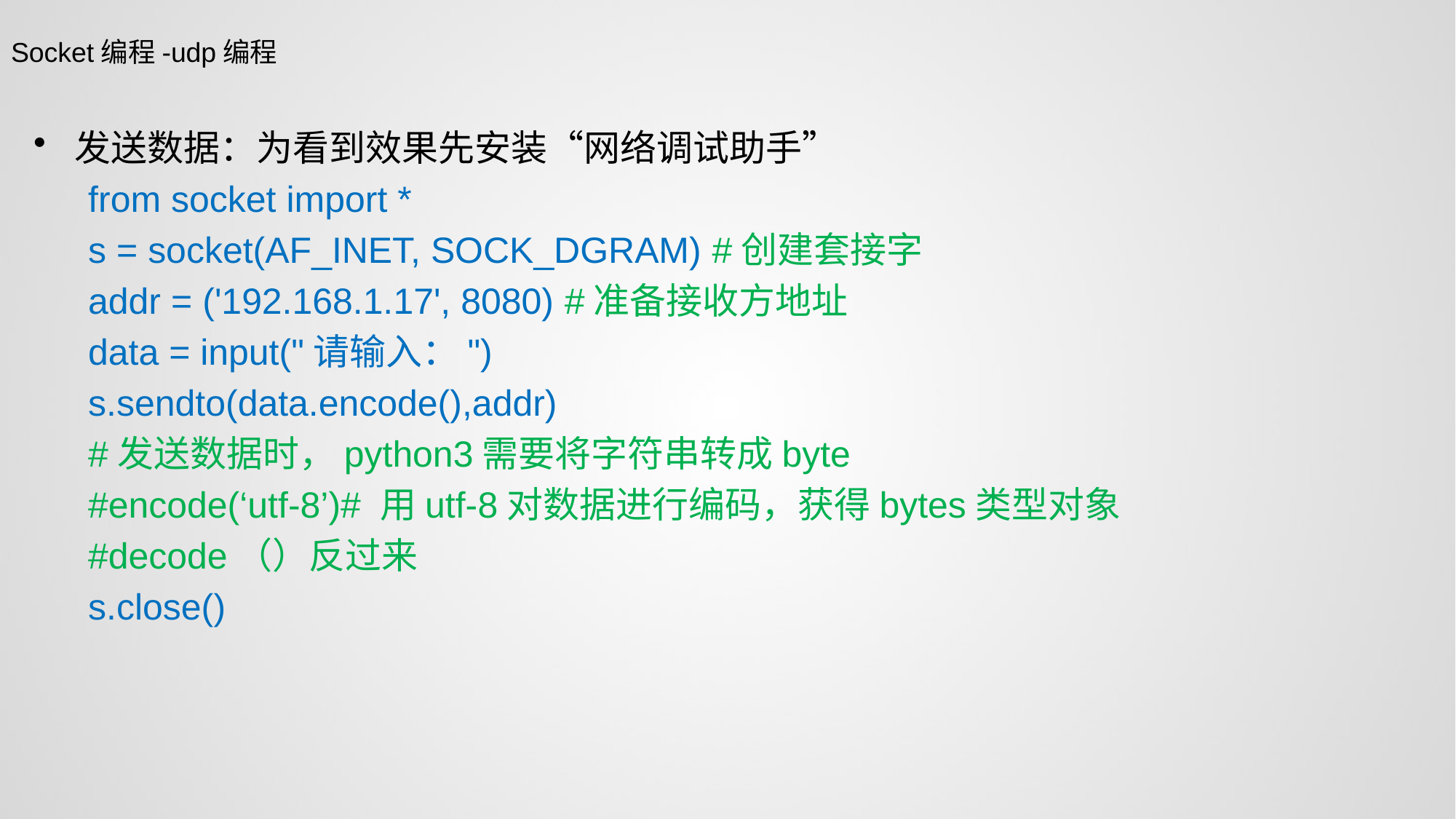

Socket编程-udp编程
发送数据：为看到效果先安装“网络调试助手”
from socket import *
s = socket(AF_INET, SOCK_DGRAM) #创建套接字
addr = ('192.168.1.17', 8080) #准备接收方地址
data = input("请输入：")
s.sendto(data.encode(),addr)
#发送数据时，python3需要将字符串转成byte
#encode(‘utf-8’)# 用utf-8对数据进行编码，获得bytes类型对象
#decode（）反过来
s.close()